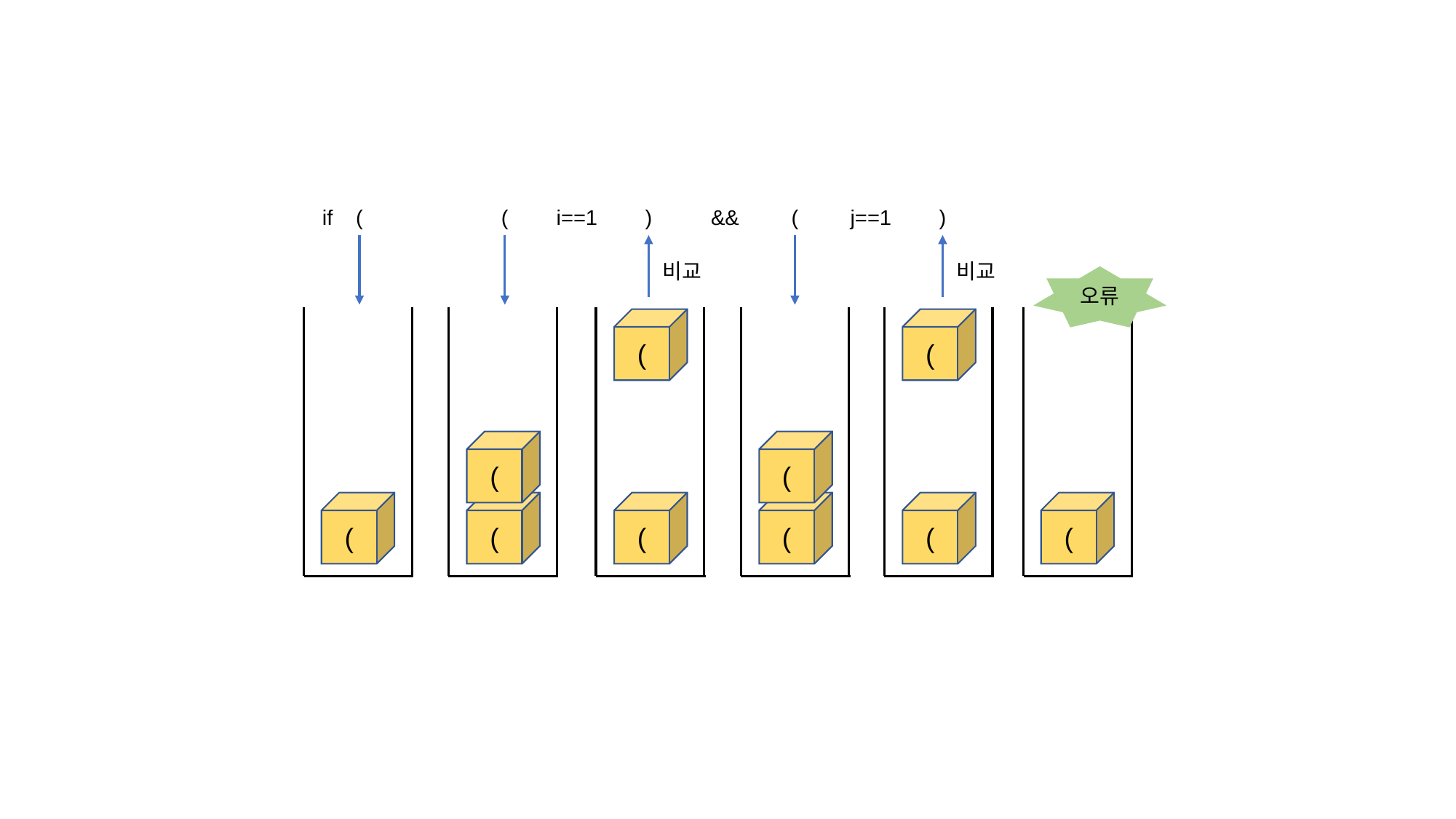

if
(
(
i==1
)
&&
(
j==1
)
비교
비교
오류
(
(
(
(
(
(
(
(
(
(